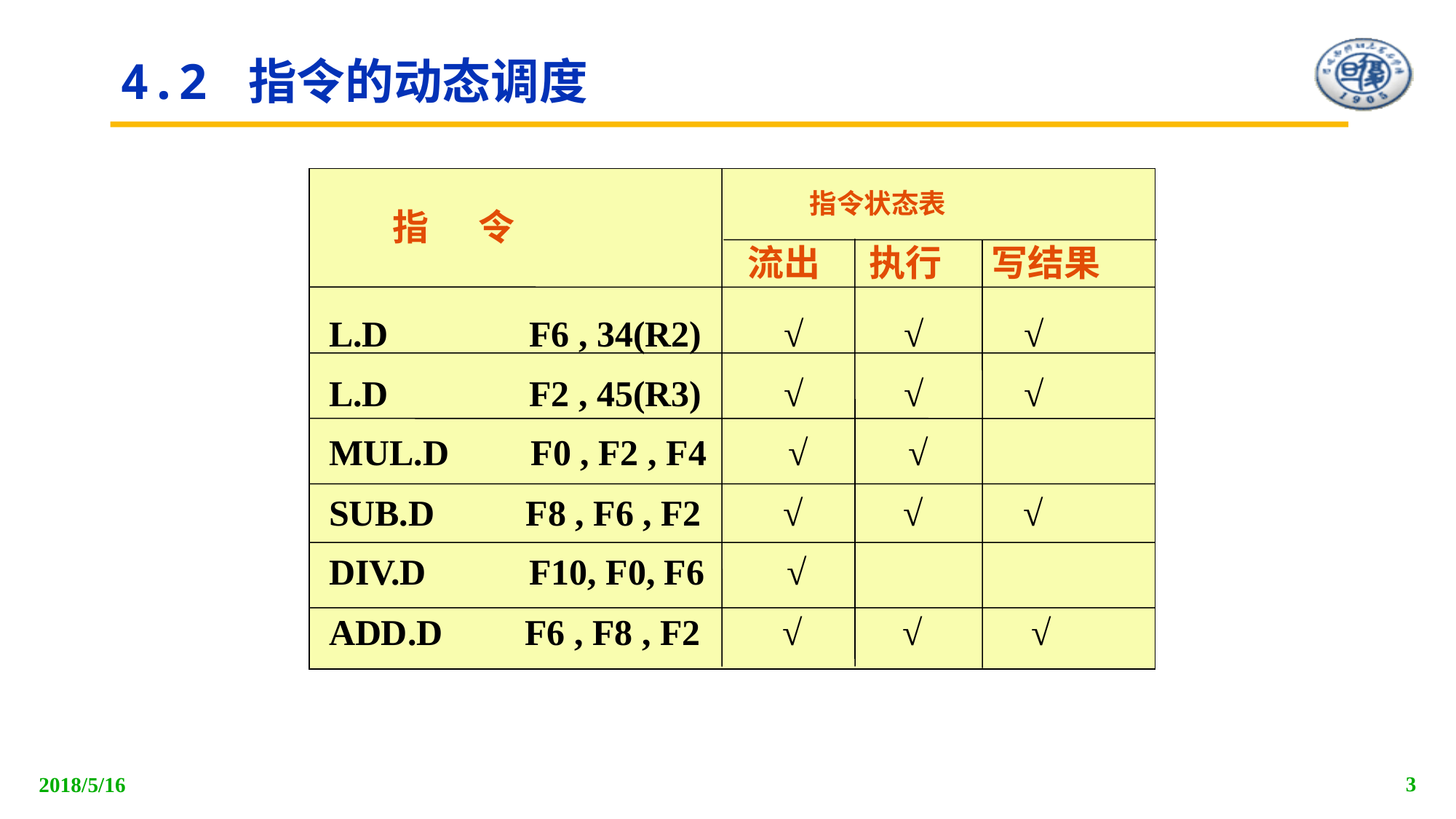

# 4.2 指令的动态调度

         指令状态表
流出      执行      写结果

指      令

L.D	          F6 , 34(R2)         √           √           √
L.D	          F2 , 45(R3)         √           √           √
MUL.D         F0 , F2 , F4         √           √
SUB.D          F8 , F6 , F2         √           √           √
DIV.D	          F10, F0, F6         √
ADD.D         F6 , F8 , F2         √           √            √

3
2018/5/16